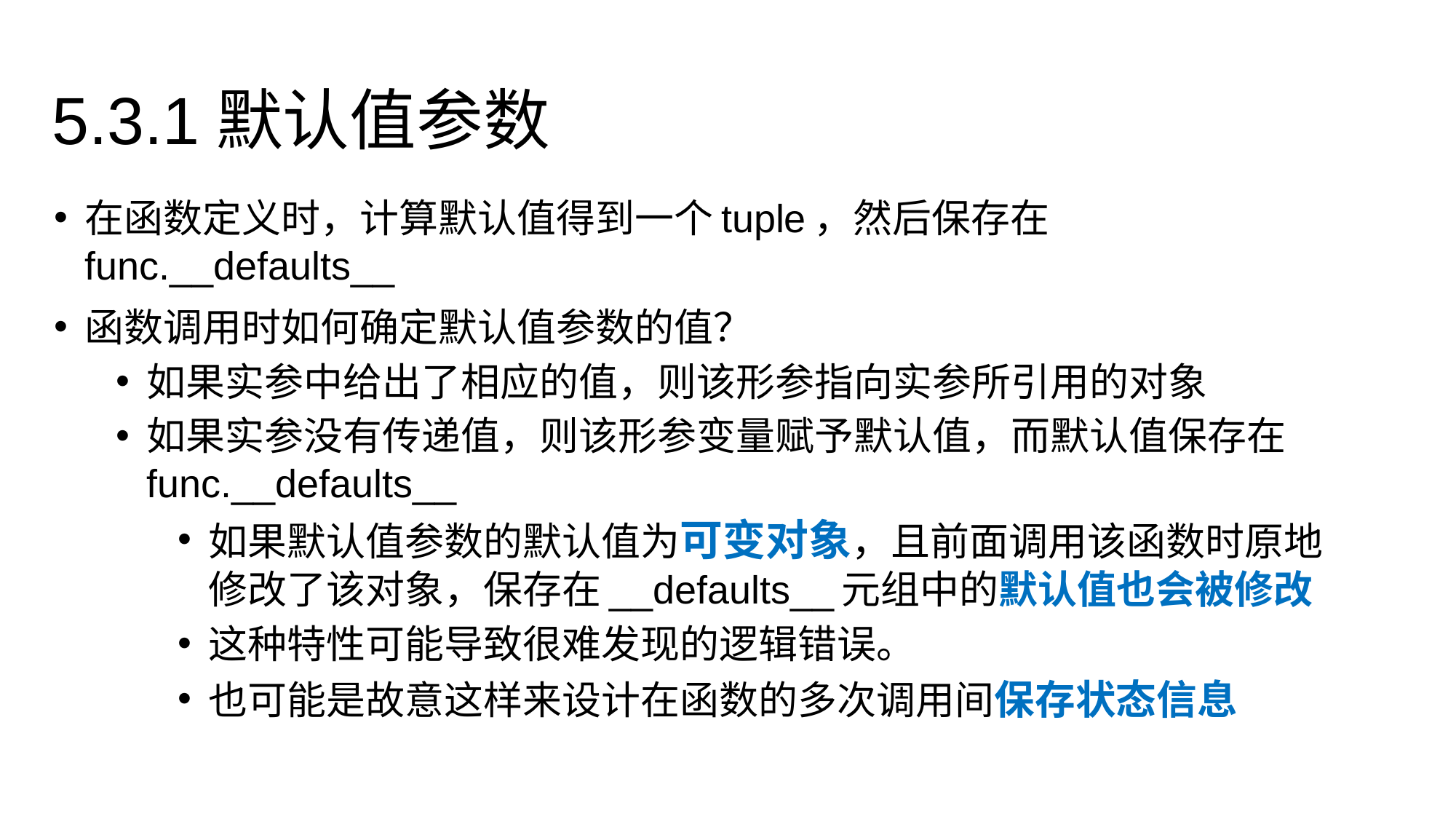

# 5.3.1默认值参数
在函数定义时，计算默认值得到一个tuple，然后保存在func.__defaults__
函数调用时如何确定默认值参数的值？
如果实参中给出了相应的值，则该形参指向实参所引用的对象
如果实参没有传递值，则该形参变量赋予默认值，而默认值保存在func.__defaults__
如果默认值参数的默认值为可变对象，且前面调用该函数时原地修改了该对象，保存在__defaults__元组中的默认值也会被修改
这种特性可能导致很难发现的逻辑错误。
也可能是故意这样来设计在函数的多次调用间保存状态信息